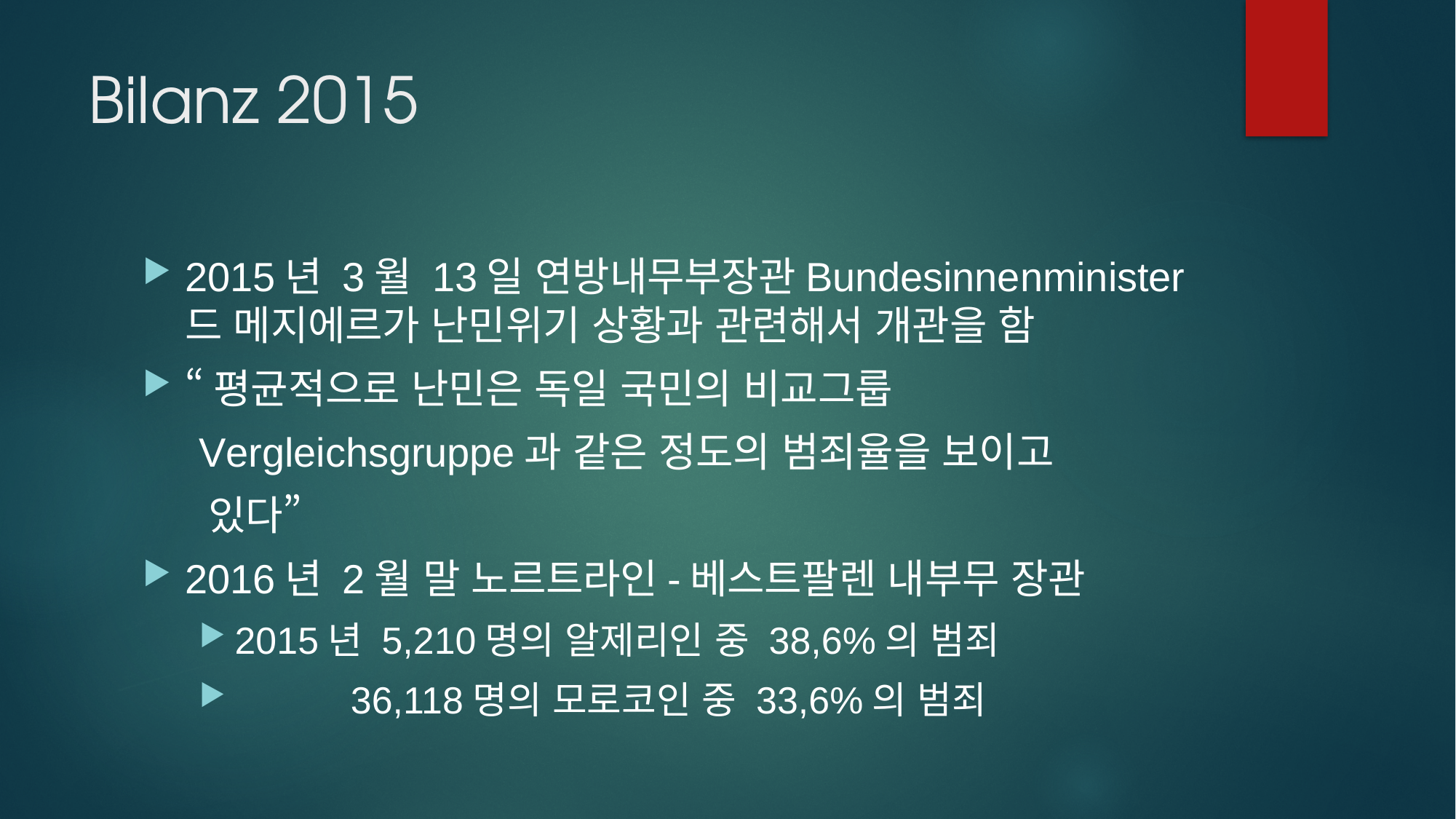

# Bilanz 2015
2015년 3월 13일 연방내무부장관Bundesinnenminister 드 메지에르가 난민위기 상황과 관련해서 개관을 함
“평균적으로 난민은 독일 국민의 비교그룹
     Vergleichsgruppe과 같은 정도의 범죄율을 보이고
     있다”
2016년 2월 말 노르트라인-베스트팔렌 내부무 장관
2015년 5,210명의 알제리인 중 38,6%의 범죄
           36,118명의 모로코인 중 33,6%의 범죄